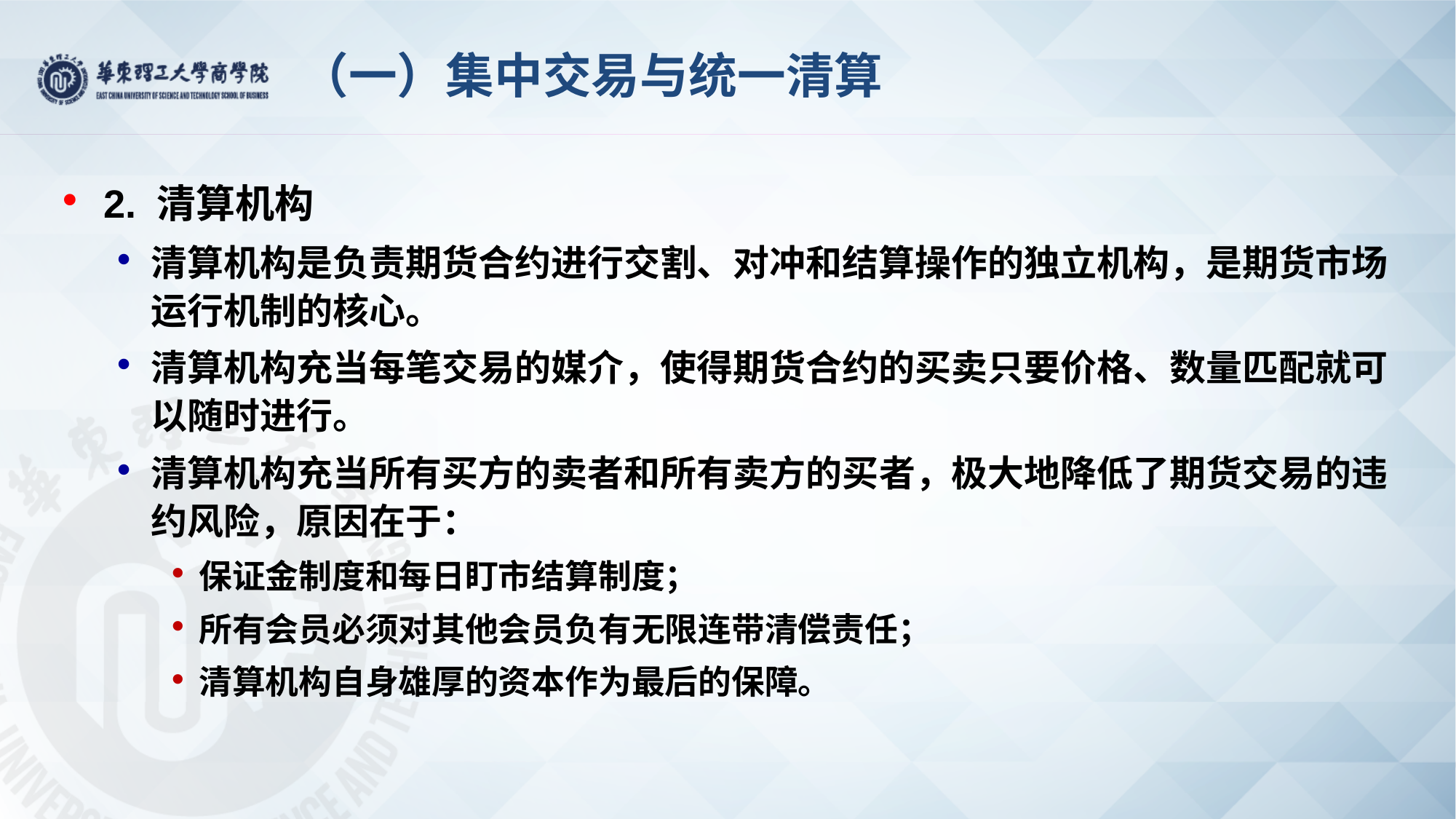

# （一）集中交易与统一清算
2. 清算机构
清算机构是负责期货合约进行交割、对冲和结算操作的独立机构，是期货市场运行机制的核心。
清算机构充当每笔交易的媒介，使得期货合约的买卖只要价格、数量匹配就可以随时进行。
清算机构充当所有买方的卖者和所有卖方的买者，极大地降低了期货交易的违约风险，原因在于：
保证金制度和每日盯市结算制度；
所有会员必须对其他会员负有无限连带清偿责任；
清算机构自身雄厚的资本作为最后的保障。